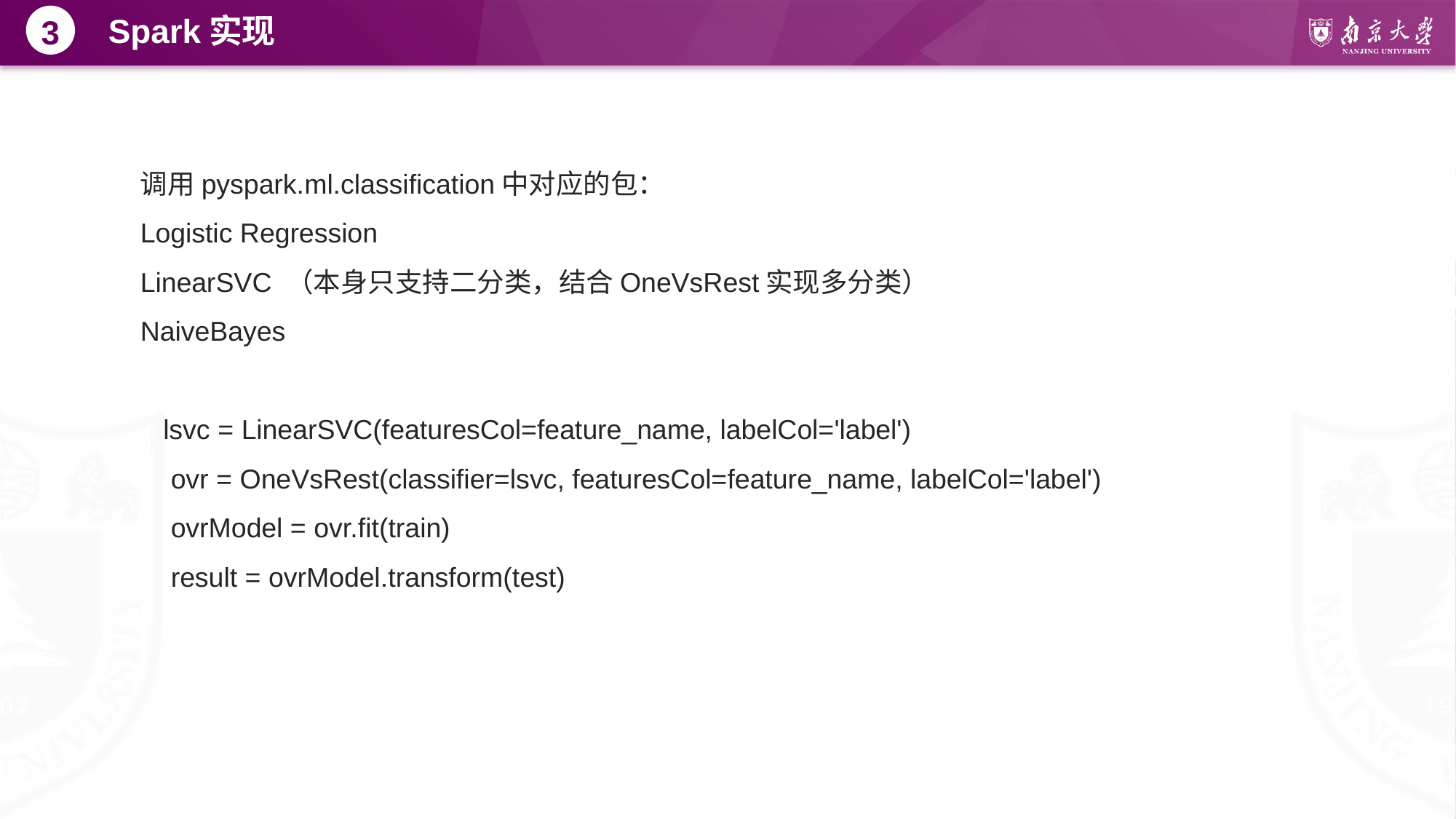

Spark实现
3
调用pyspark.ml.classification中对应的包：
Logistic Regression
LinearSVC （本身只支持二分类，结合OneVsRest实现多分类）
NaiveBayes

   lsvc = LinearSVC(featuresCol=feature_name, labelCol='label')
    ovr = OneVsRest(classifier=lsvc, featuresCol=feature_name, labelCol='label')
    ovrModel = ovr.fit(train)
    result = ovrModel.transform(test)